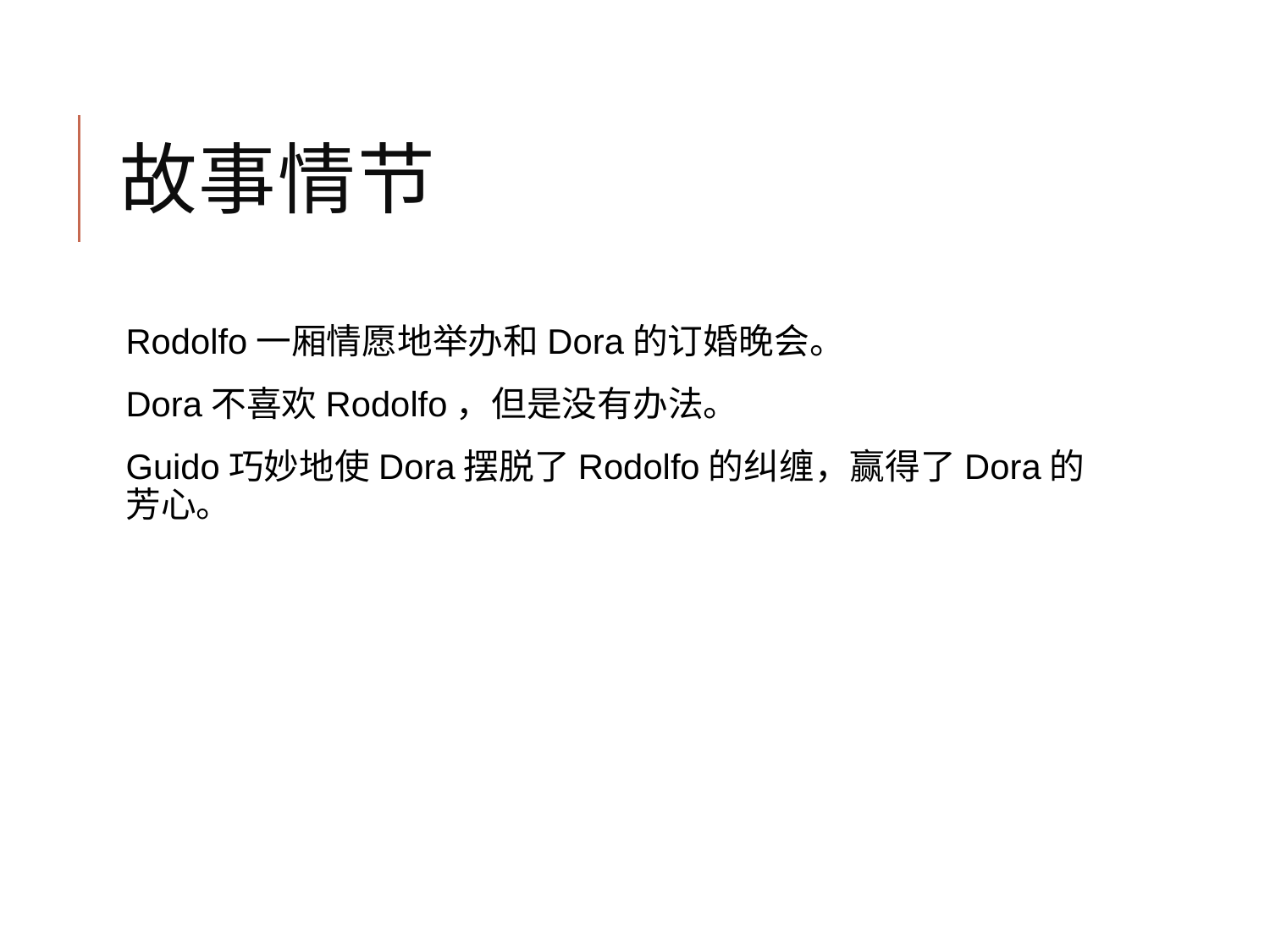

# 故事情节
Rodolfo一厢情愿地举办和Dora的订婚晚会。
Dora不喜欢Rodolfo，但是没有办法。
Guido巧妙地使Dora摆脱了Rodolfo的纠缠，赢得了Dora的芳心。